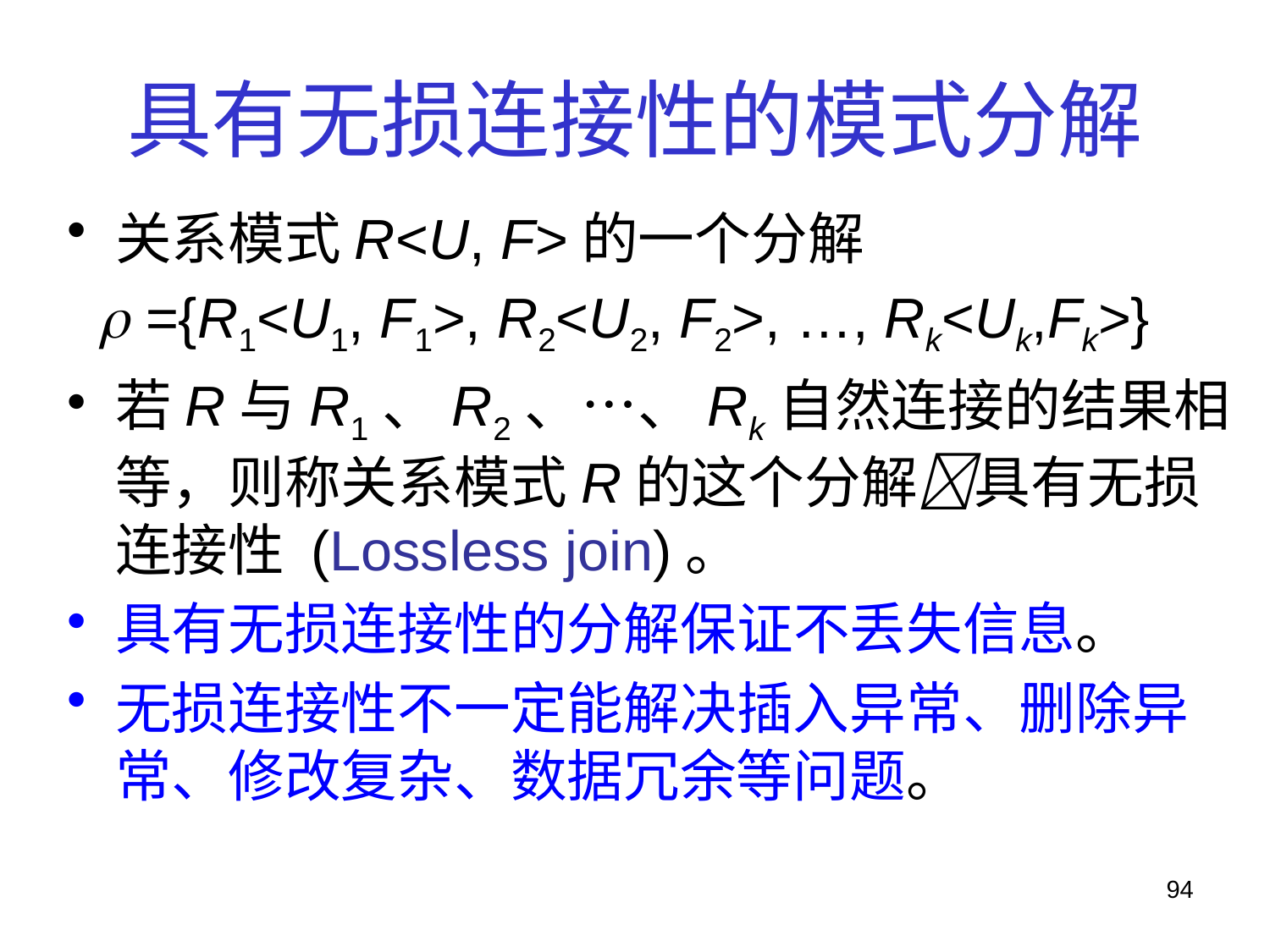

# 具有无损连接性的模式分解
关系模式R<U, F>的一个分解
  ρ ={R1<U1, F1>, R2<U2, F2>, …, Rk<Uk,Fk>}
若R与R1、R2、…、Rk自然连接的结果相等，则称关系模式R的这个分解ρ具有无损连接性 (Lossless join)。
具有无损连接性的分解保证不丢失信息。
无损连接性不一定能解决插入异常、删除异常、修改复杂、数据冗余等问题。
94